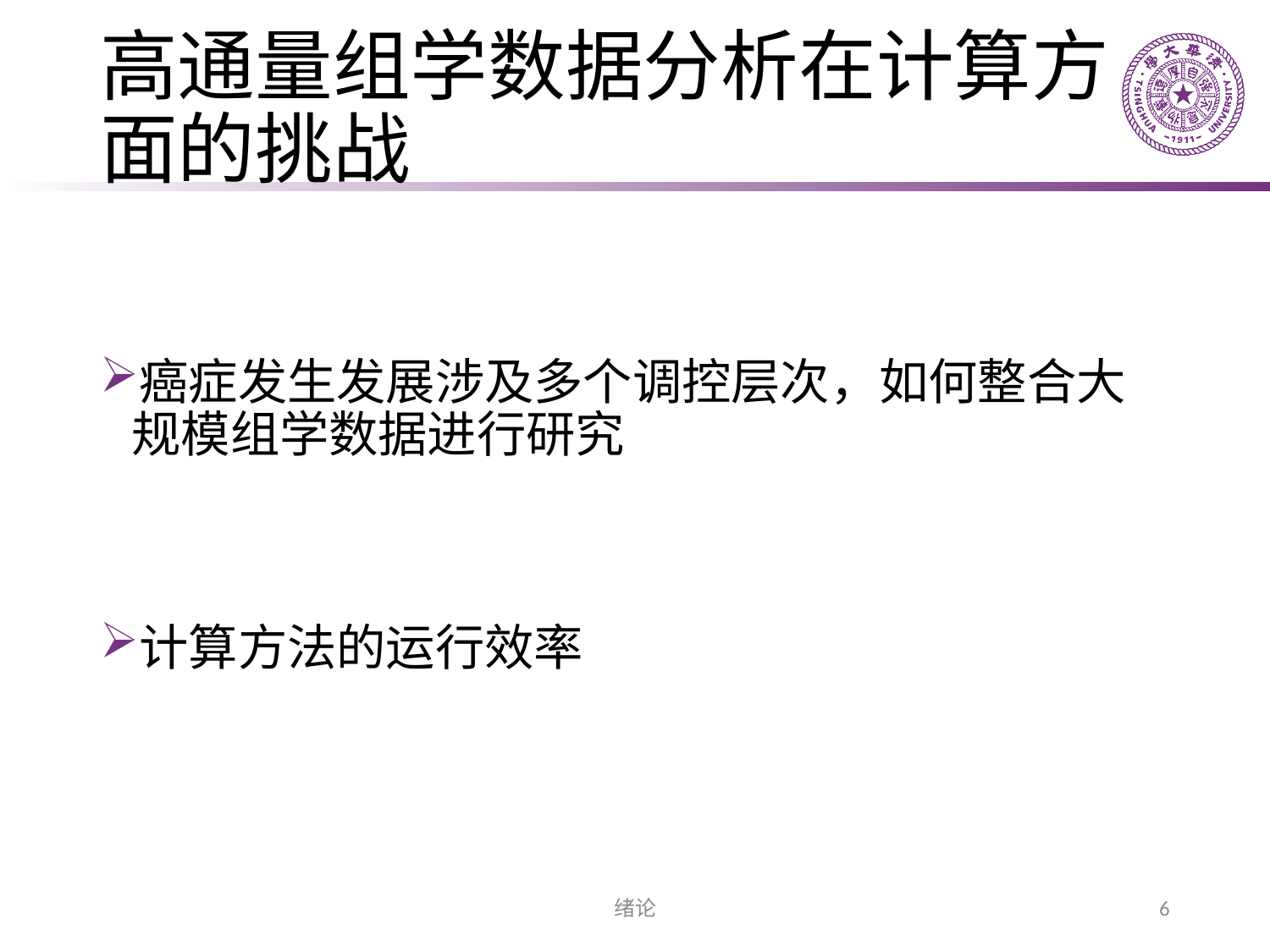

# 高通量组学数据分析在计算方面的挑战

癌症发生发展涉及多个调控层次，如何整合大规模组学数据进行研究

计算方法的运行效率
绪论
6